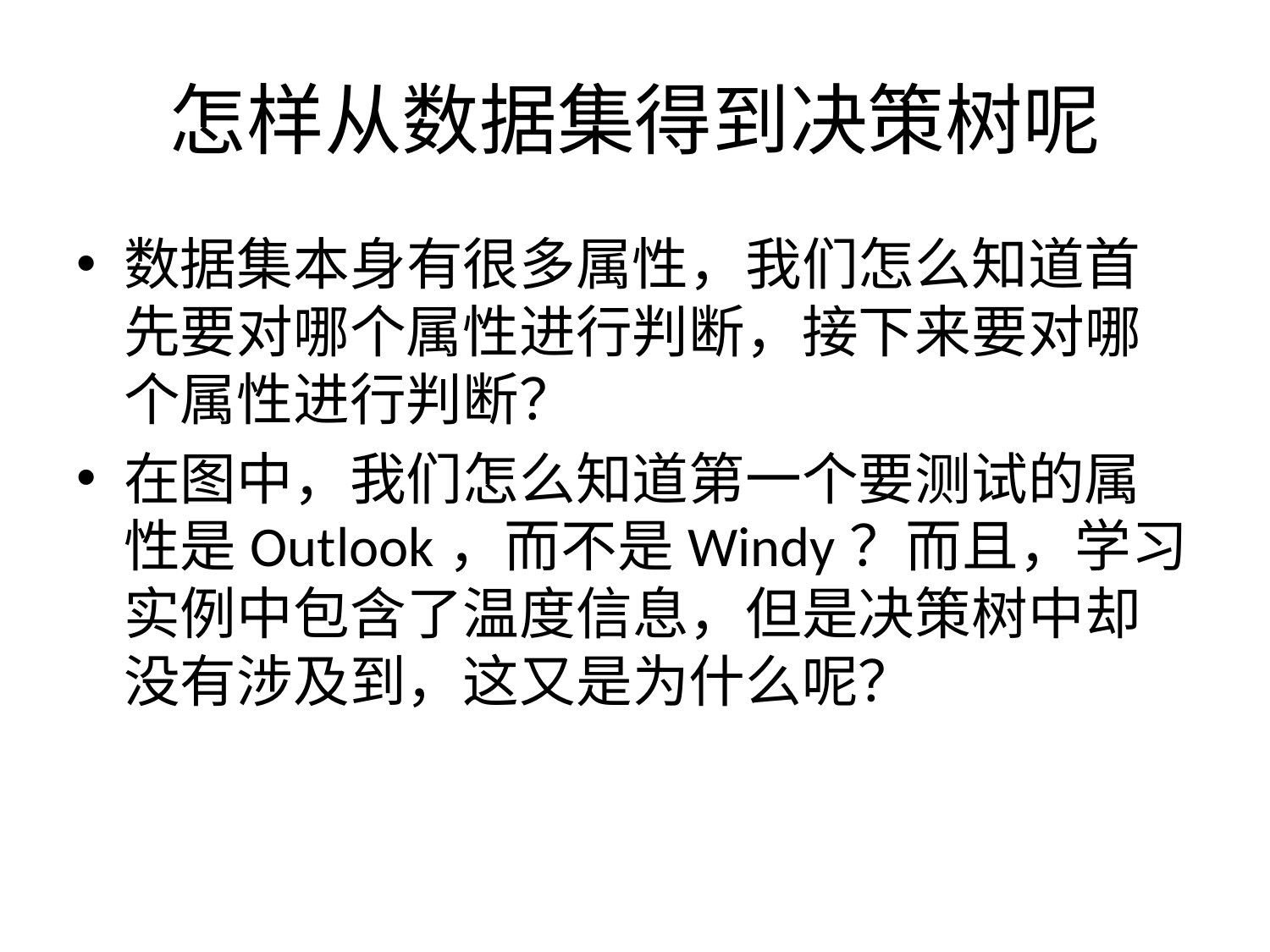

# 怎样从数据集得到决策树呢
数据集本身有很多属性，我们怎么知道首先要对哪个属性进行判断，接下来要对哪个属性进行判断？
在图中，我们怎么知道第一个要测试的属性是Outlook，而不是Windy？而且，学习实例中包含了温度信息，但是决策树中却没有涉及到，这又是为什么呢？